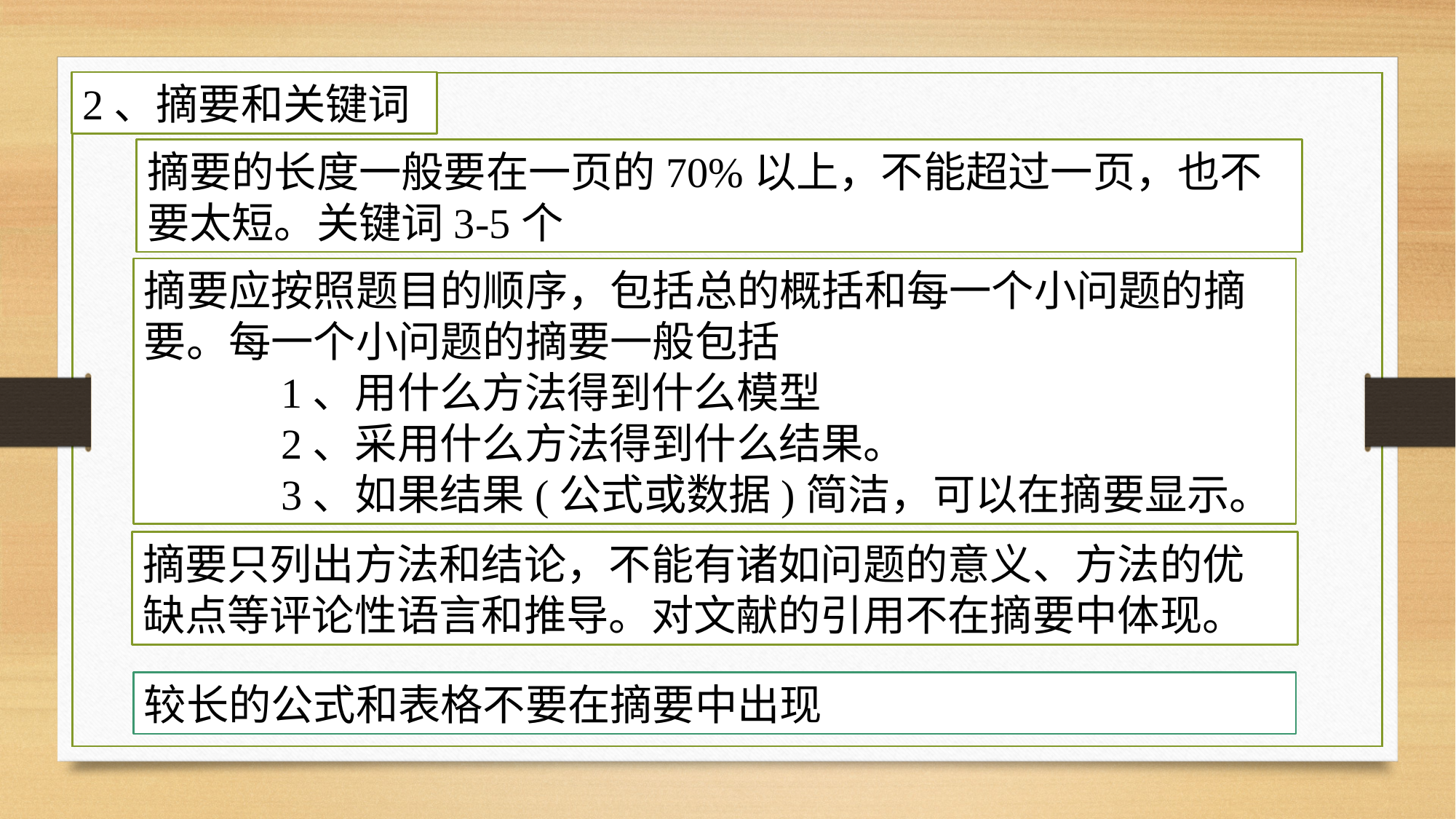

2、摘要和关键词
摘要的长度一般要在一页的70%以上，不能超过一页，也不要太短。关键词3-5个
摘要应按照题目的顺序，包括总的概括和每一个小问题的摘要。每一个小问题的摘要一般包括
             1、用什么方法得到什么模型
             2、采用什么方法得到什么结果。
             3、如果结果(公式或数据)简洁，可以在摘要显示。
摘要只列出方法和结论，不能有诸如问题的意义、方法的优缺点等评论性语言和推导。对文献的引用不在摘要中体现。
较长的公式和表格不要在摘要中出现